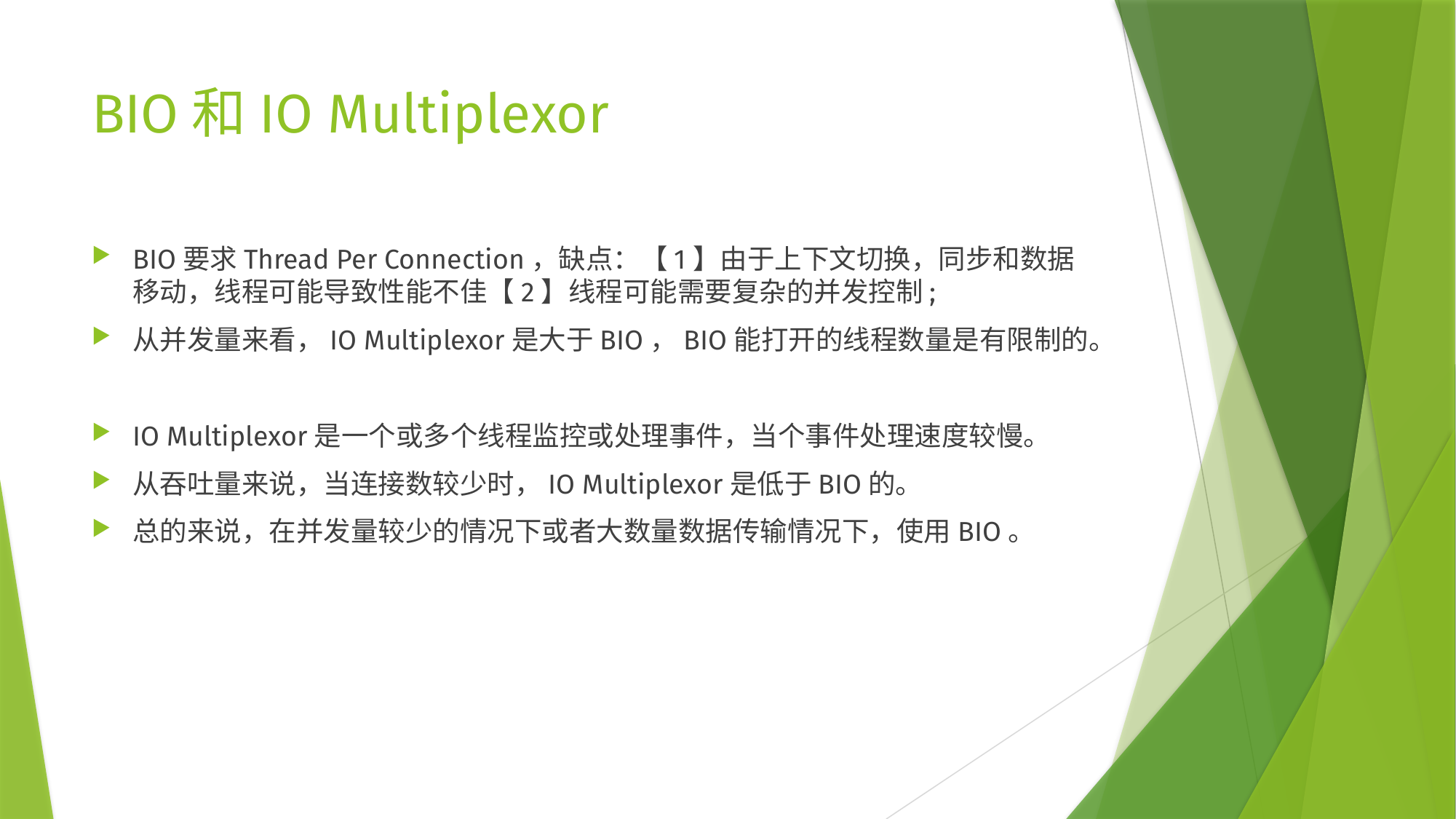

# BIO和IO Multiplexor

BIO要求Thread Per Connection，缺点：【1】由于上下文切换，同步和数据移动，线程可能导致性能不佳【2】线程可能需要复杂的并发控制;
从并发量来看，IO Multiplexor是大于BIO，BIO能打开的线程数量是有限制的。

IO Multiplexor是一个或多个线程监控或处理事件，当个事件处理速度较慢。
从吞吐量来说，当连接数较少时，IO Multiplexor是低于BIO的。
总的来说，在并发量较少的情况下或者大数量数据传输情况下，使用BIO。